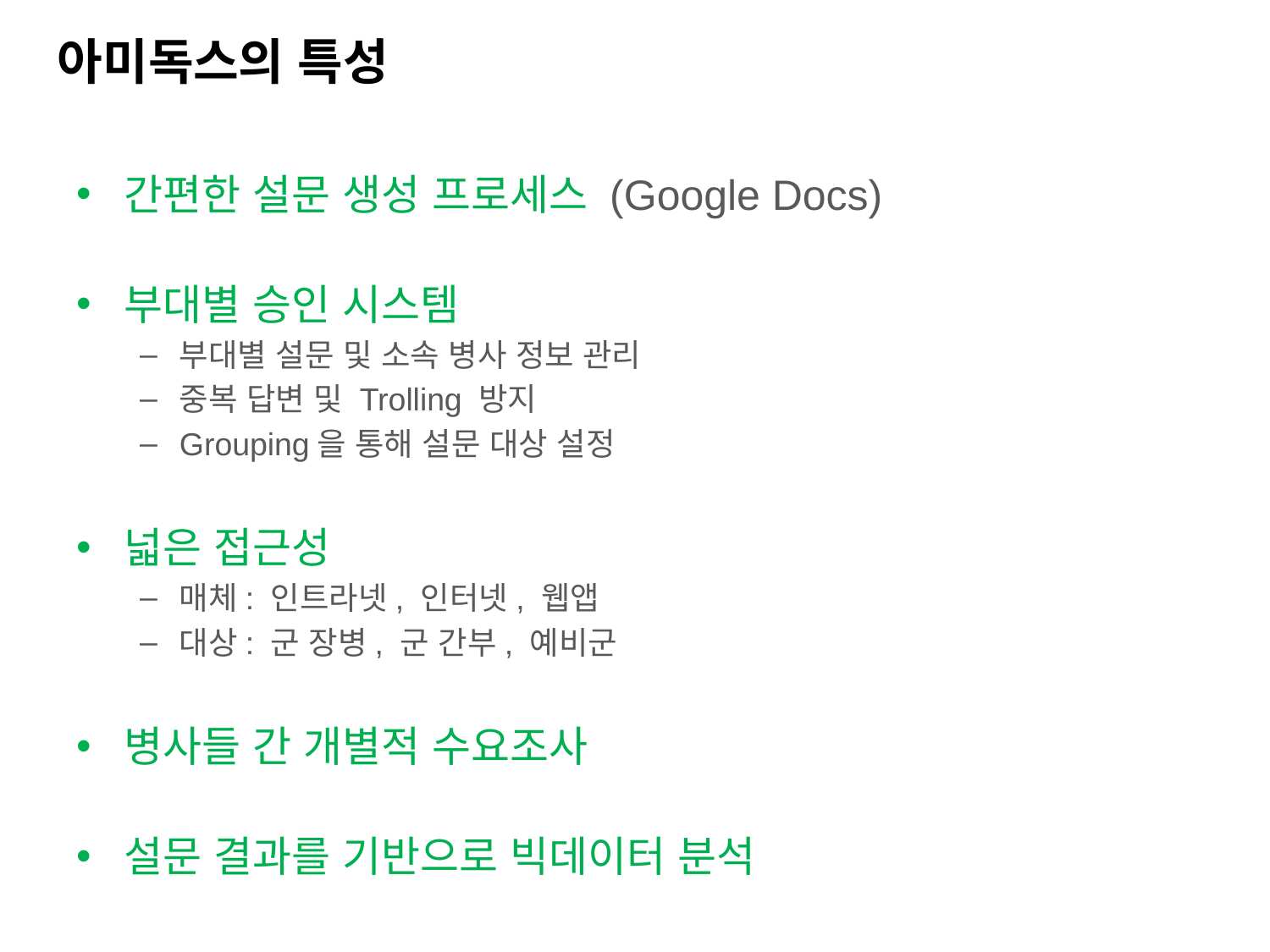

아미독스의 특성
간편한 설문 생성 프로세스 (Google Docs)
부대별 승인 시스템
부대별 설문 및 소속 병사 정보 관리
중복 답변 및 Trolling 방지
Grouping을 통해 설문 대상 설정
넓은 접근성
매체: 인트라넷, 인터넷, 웹앱
대상: 군 장병, 군 간부, 예비군
병사들 간 개별적 수요조사
설문 결과를 기반으로 빅데이터 분석